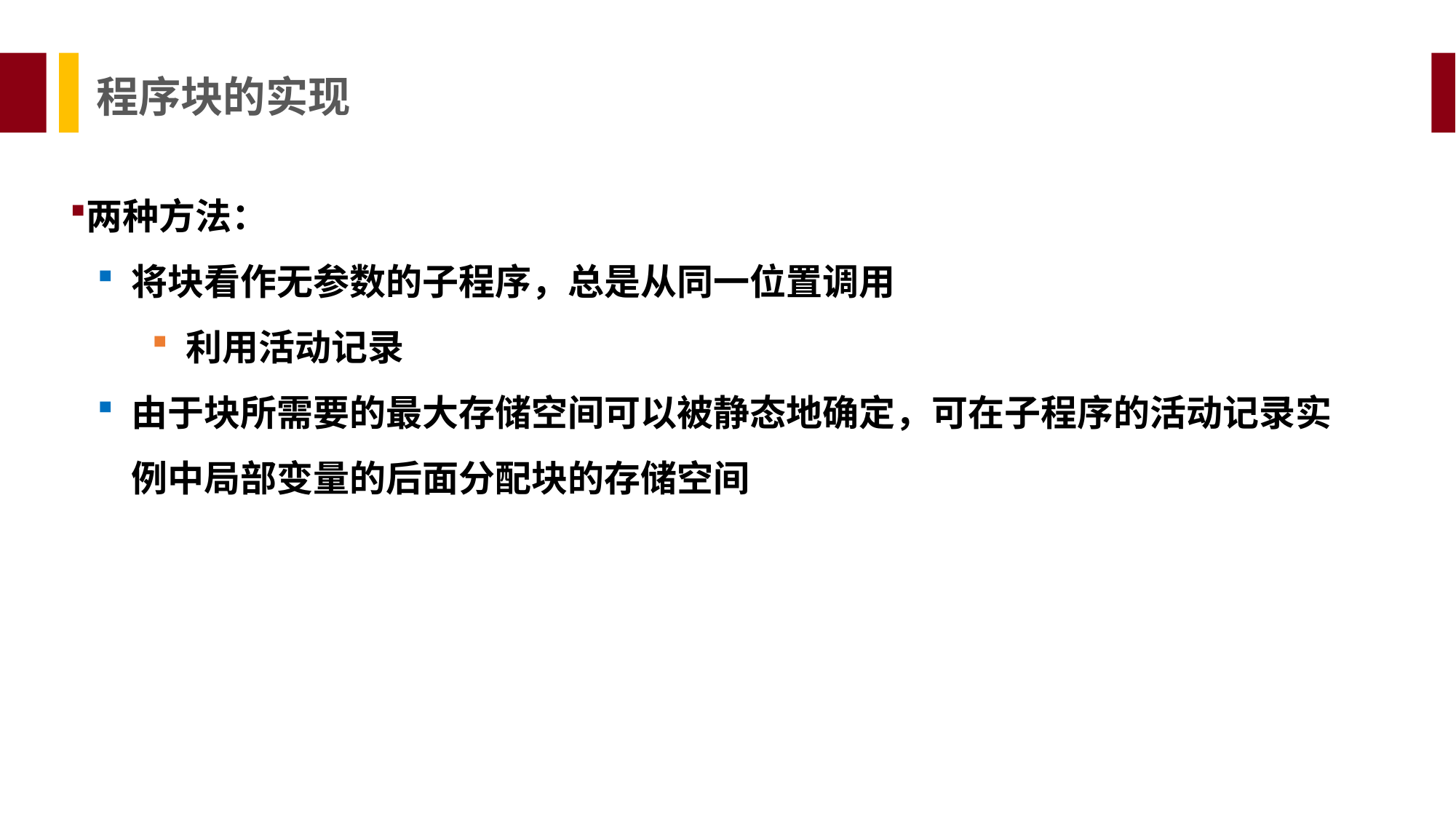

程序块的实现
两种方法：
将块看作无参数的子程序，总是从同一位置调用
利用活动记录
由于块所需要的最大存储空间可以被静态地确定，可在子程序的活动记录实例中局部变量的后面分配块的存储空间